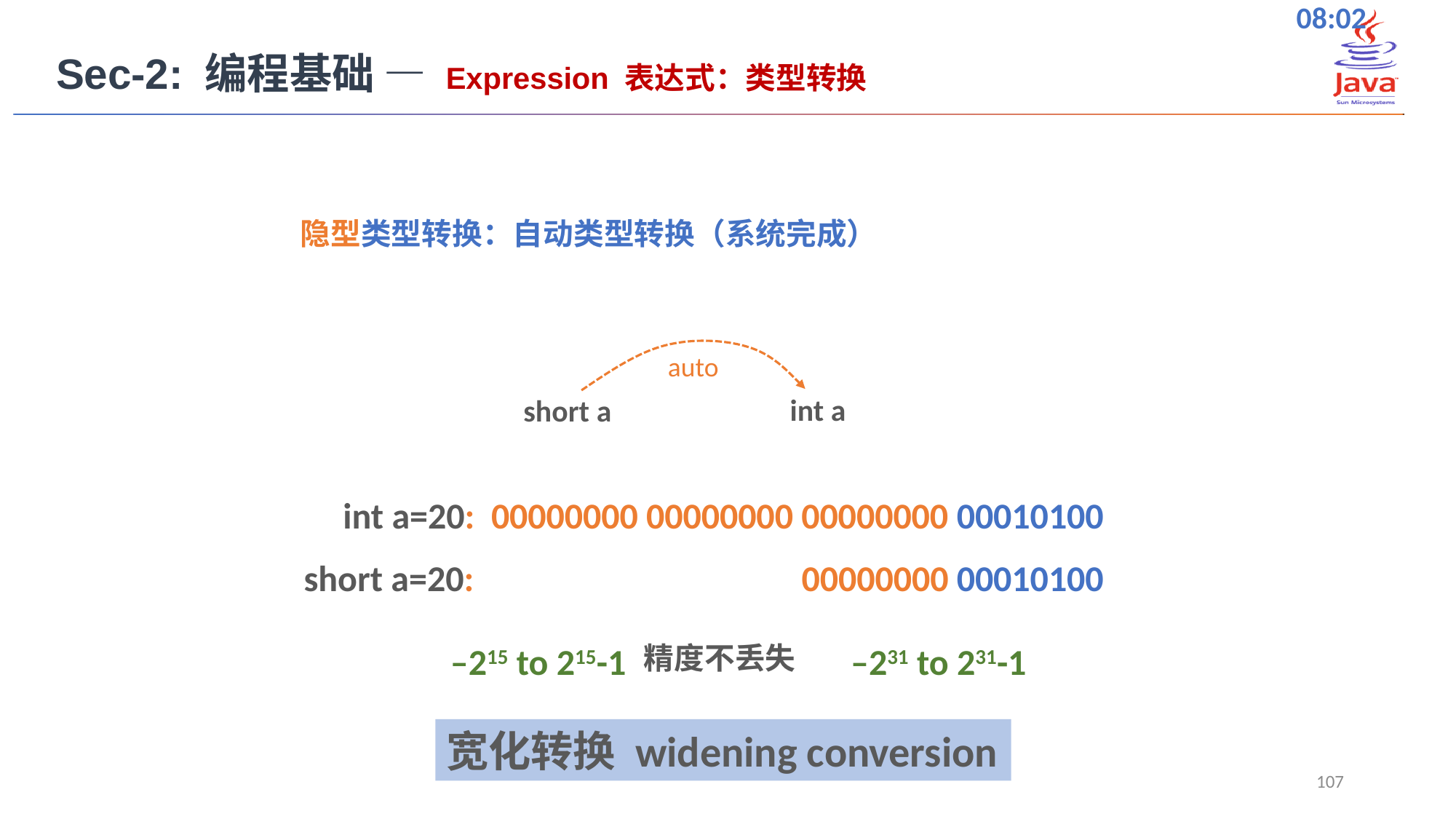

Sec-2: 编程基础 — Expression 表达式：类型转换
隐型类型转换：自动类型转换（系统完成）
auto
int a
short a
int a=20:  00000000 00000000 00000000 00010100
short a=20:                                        00000000 00010100
–215 to 215-1
–231 to 231-1
精度不丢失
宽化转换 widening conversion
107